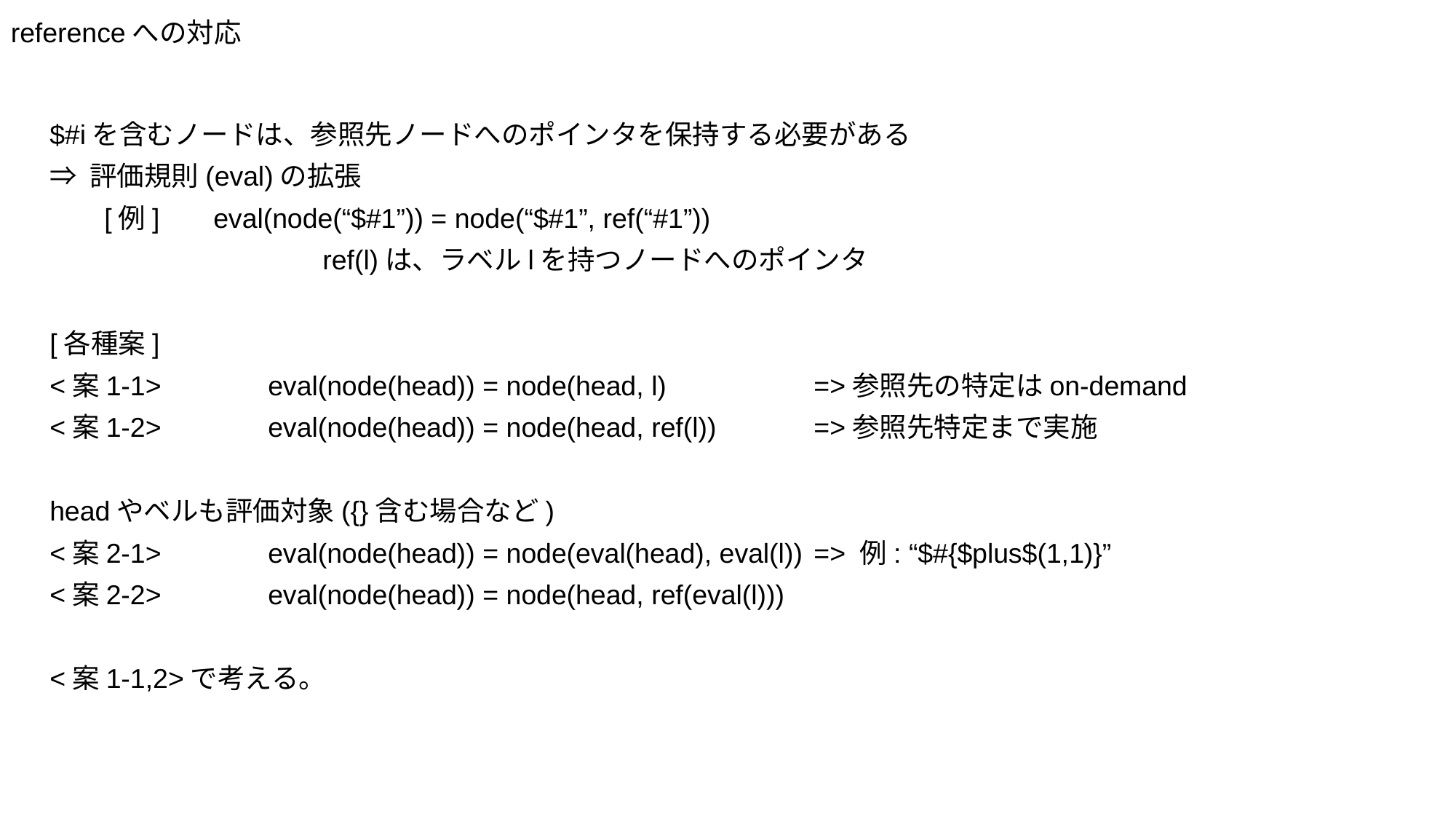

referenceへの対応
$#iを含むノードは、参照先ノードへのポインタを保持する必要がある
⇒ 評価規則(eval)の拡張
[例]	eval(node(“$#1”)) = node(“$#1”, ref(“#1”))
		ref(l)は、ラベルlを持つノードへのポインタ

[各種案]
<案1-1>	eval(node(head)) = node(head, l)		=>参照先の特定はon-demand
<案1-2>	eval(node(head)) = node(head, ref(l))	=>参照先特定まで実施

headやベルも評価対象({}含む場合など)
<案2-1>	eval(node(head)) = node(eval(head), eval(l))	=> 例: “$#{$plus$(1,1)}”
<案2-2>	eval(node(head)) = node(head, ref(eval(l)))

<案1-1,2>で考える。